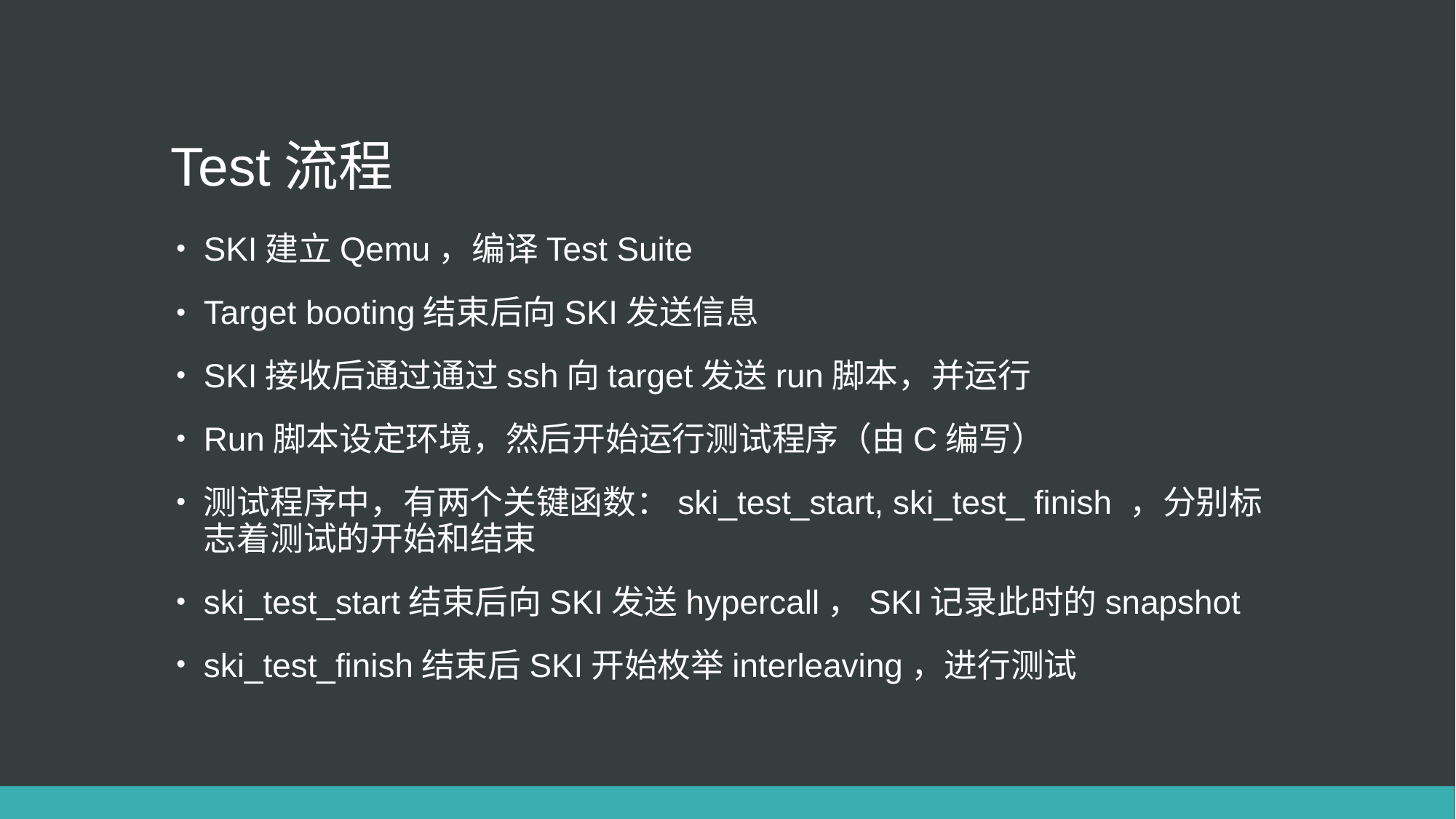

# Test流程
SKI建立Qemu，编译Test Suite
Target booting结束后向SKI发送信息
SKI接收后通过通过ssh向target发送run脚本，并运行
Run脚本设定环境，然后开始运行测试程序（由C编写）
测试程序中，有两个关键函数：ski_test_start, ski_test_ finish ，分别标志着测试的开始和结束
ski_test_start结束后向SKI发送hypercall，SKI记录此时的snapshot
ski_test_finish结束后SKI开始枚举interleaving，进行测试